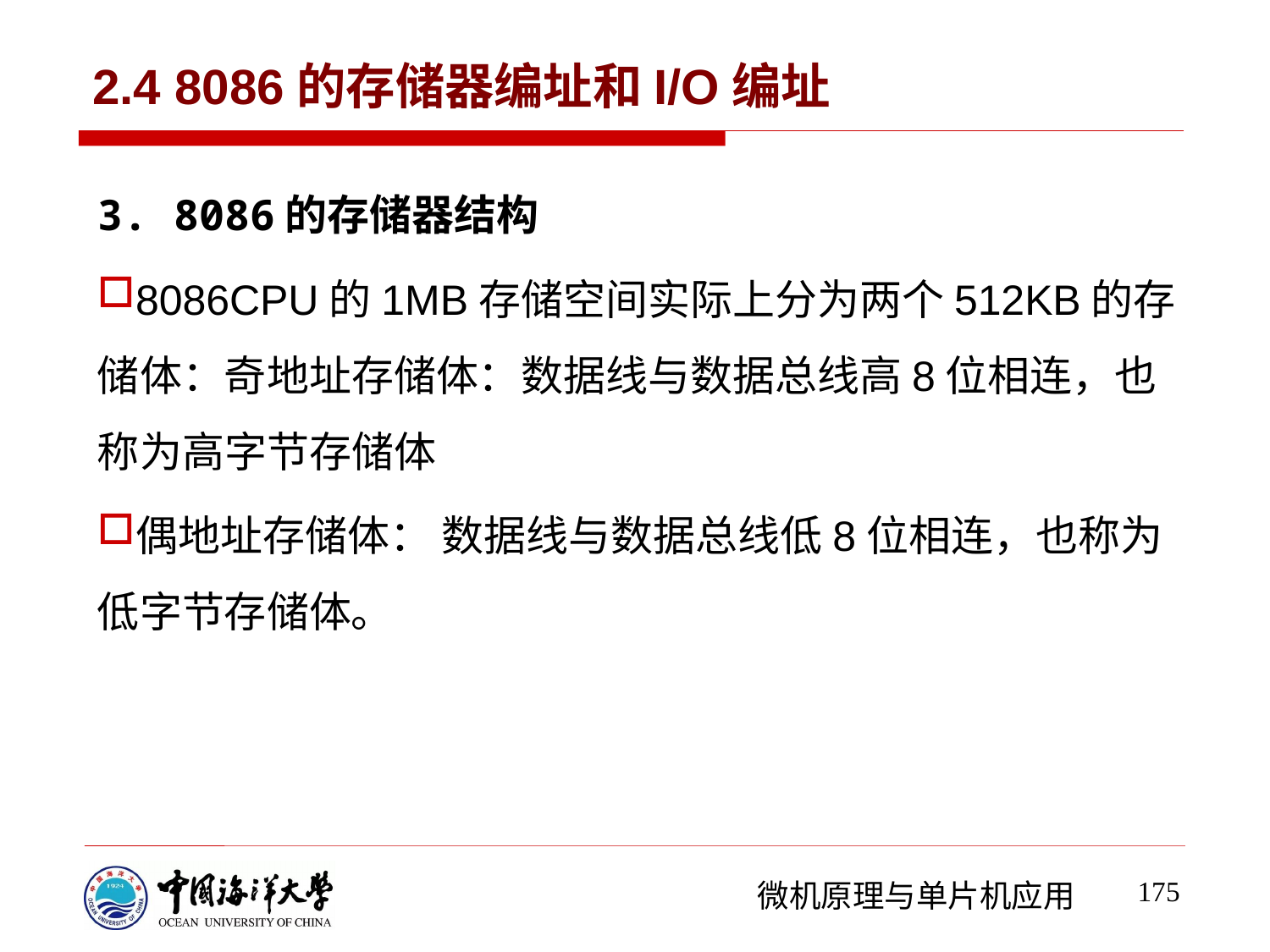

# 2.4 8086的存储器编址和I/O编址
3. 8086的存储器结构
8086CPU的1MB存储空间实际上分为两个512KB的存储体：奇地址存储体：数据线与数据总线高8位相连，也称为高字节存储体
偶地址存储体： 数据线与数据总线低8位相连，也称为低字节存储体。

175